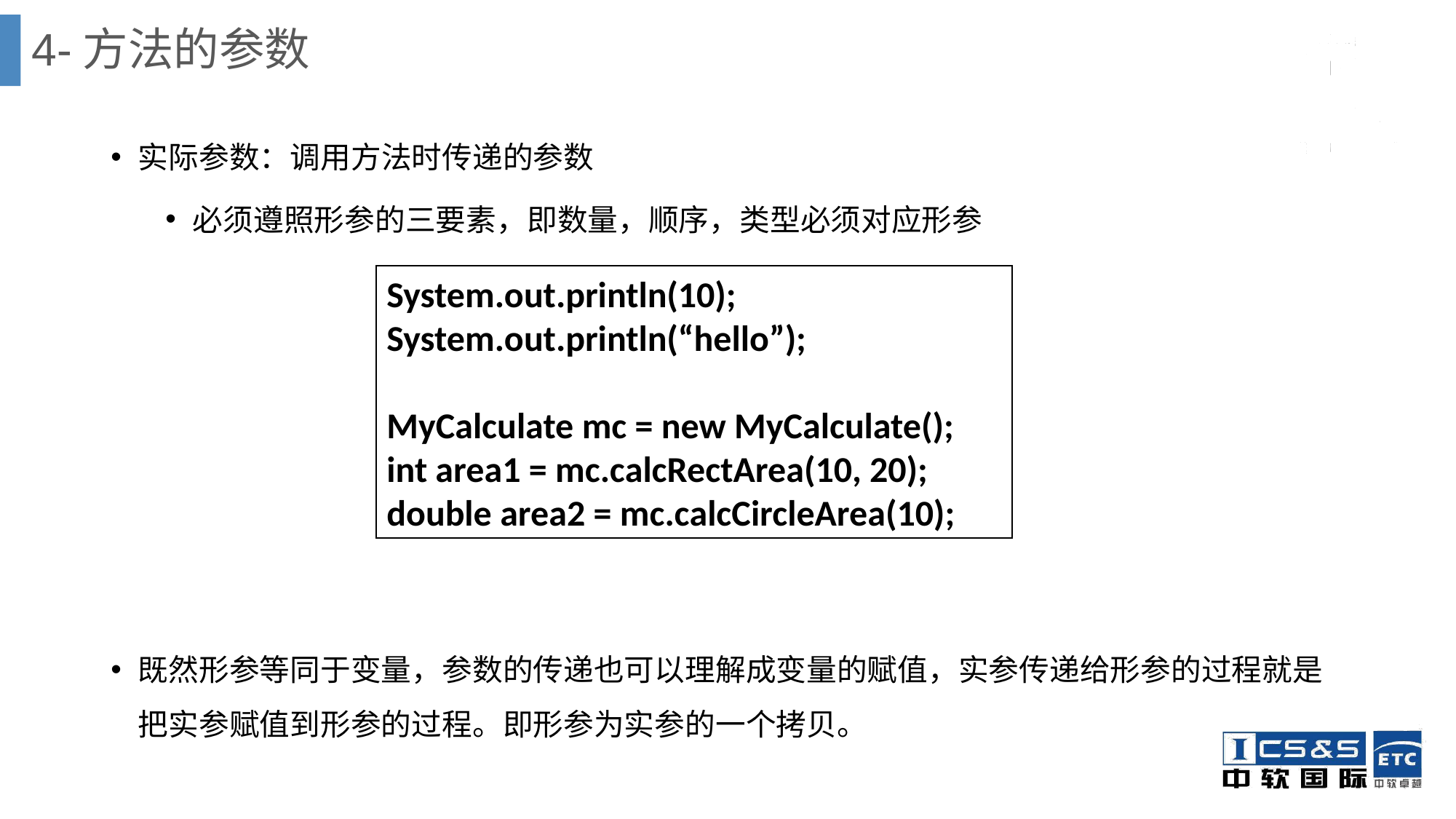

# 4-方法的参数
实际参数：调用方法时传递的参数
必须遵照形参的三要素，即数量，顺序，类型必须对应形参

既然形参等同于变量，参数的传递也可以理解成变量的赋值，实参传递给形参的过程就是把实参赋值到形参的过程。即形参为实参的一个拷贝。

System.out.println(10);
System.out.println(“hello”);

MyCalculate mc = new MyCalculate();
int area1 = mc.calcRectArea(10, 20);
double area2 = mc.calcCircleArea(10);